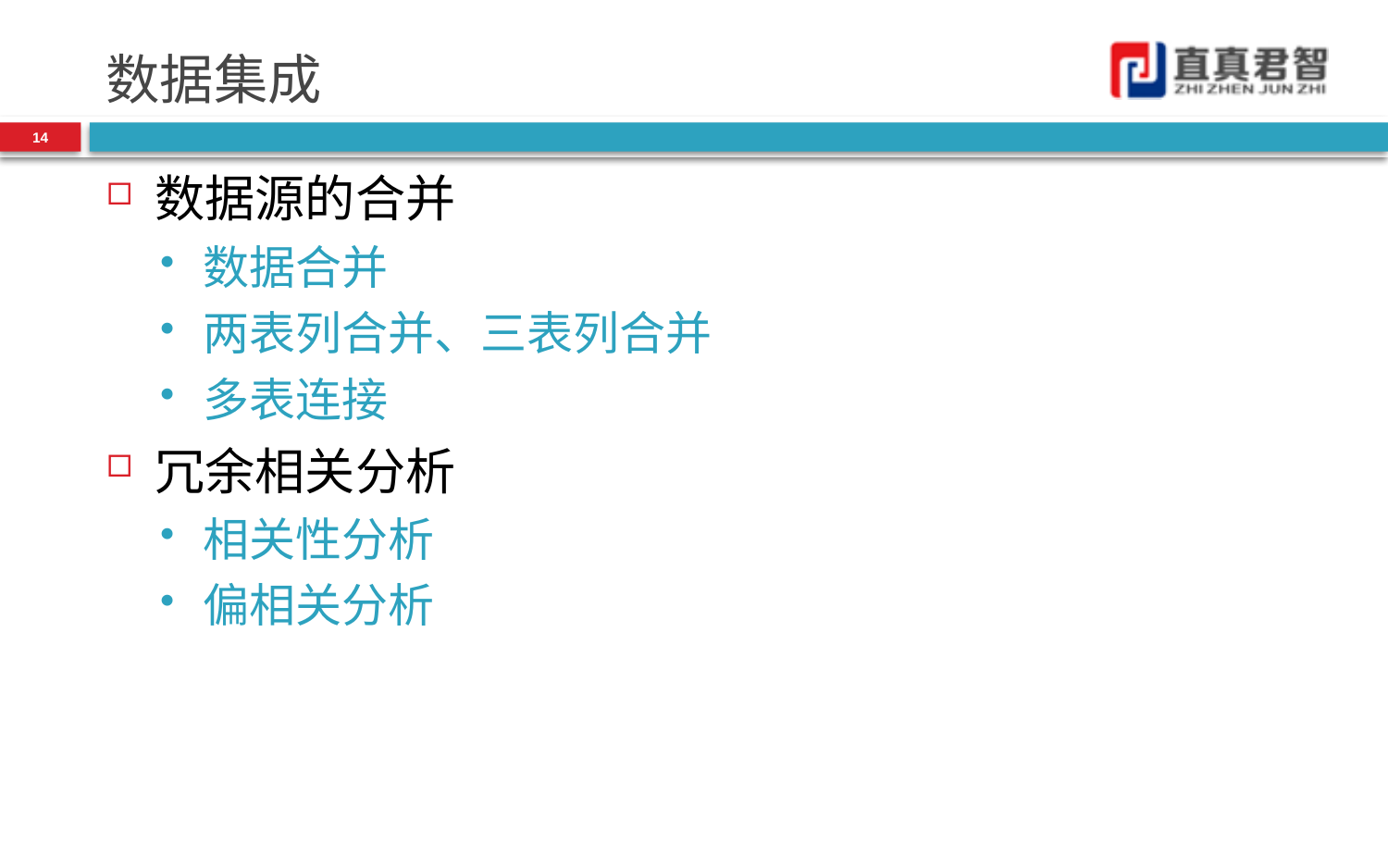

# 数据集成
14
数据源的合并
数据合并
两表列合并、三表列合并
多表连接
冗余相关分析
相关性分析
偏相关分析